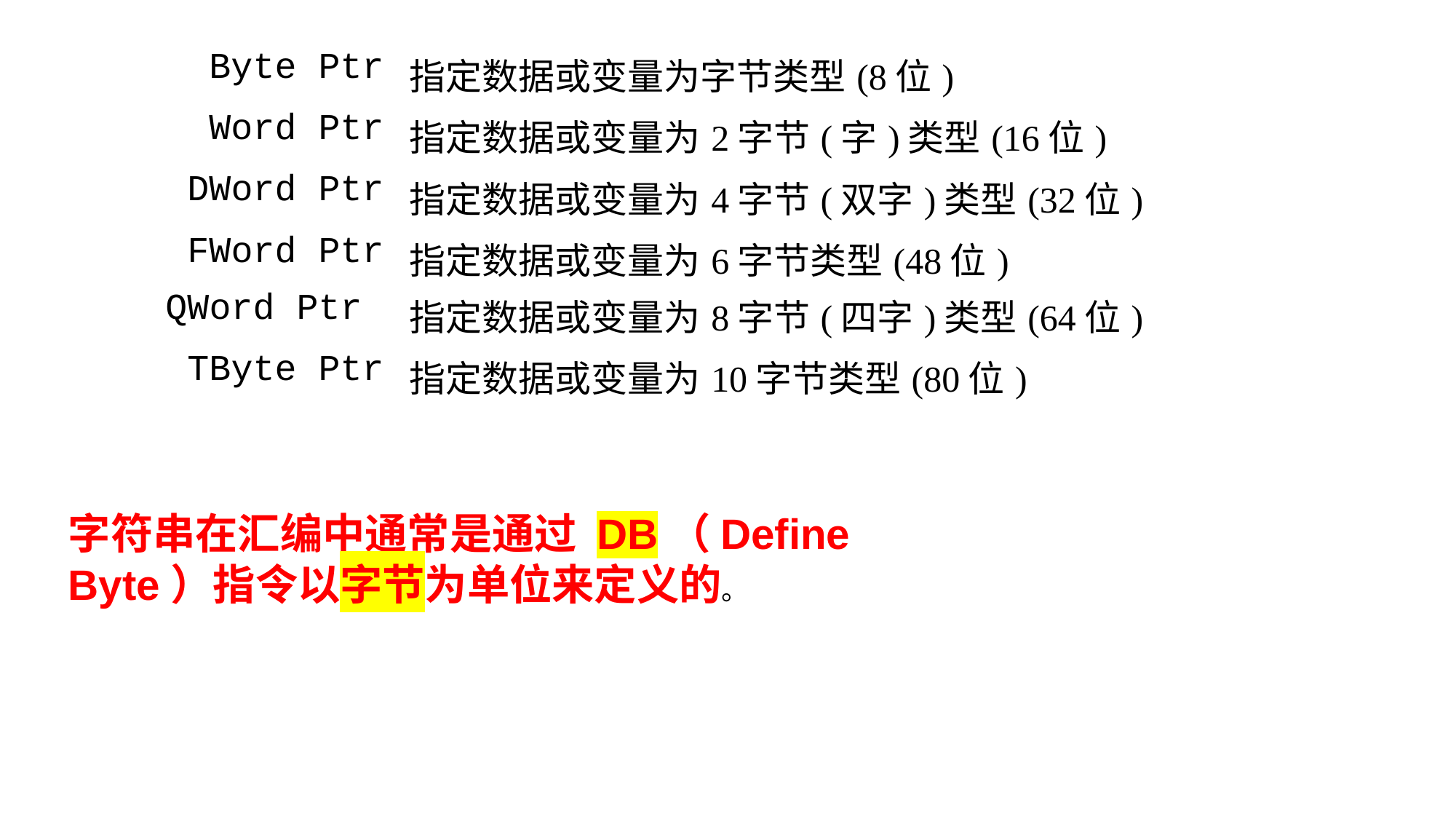

| Byte Ptr | 指定数据或变量为字节类型(8位) |
| --- | --- |
| Word Ptr | 指定数据或变量为2字节(字)类型(16位) |
| DWord Ptr | 指定数据或变量为4字节(双字)类型(32位) |
| FWord Ptr | 指定数据或变量为6字节类型(48位) |
| QWord Ptr | 指定数据或变量为8字节(四字)类型(64位) |
| TByte Ptr | 指定数据或变量为10字节类型(80位) |
#

字符串在汇编中通常是通过 DB（Define Byte）指令以字节为单位来定义的。